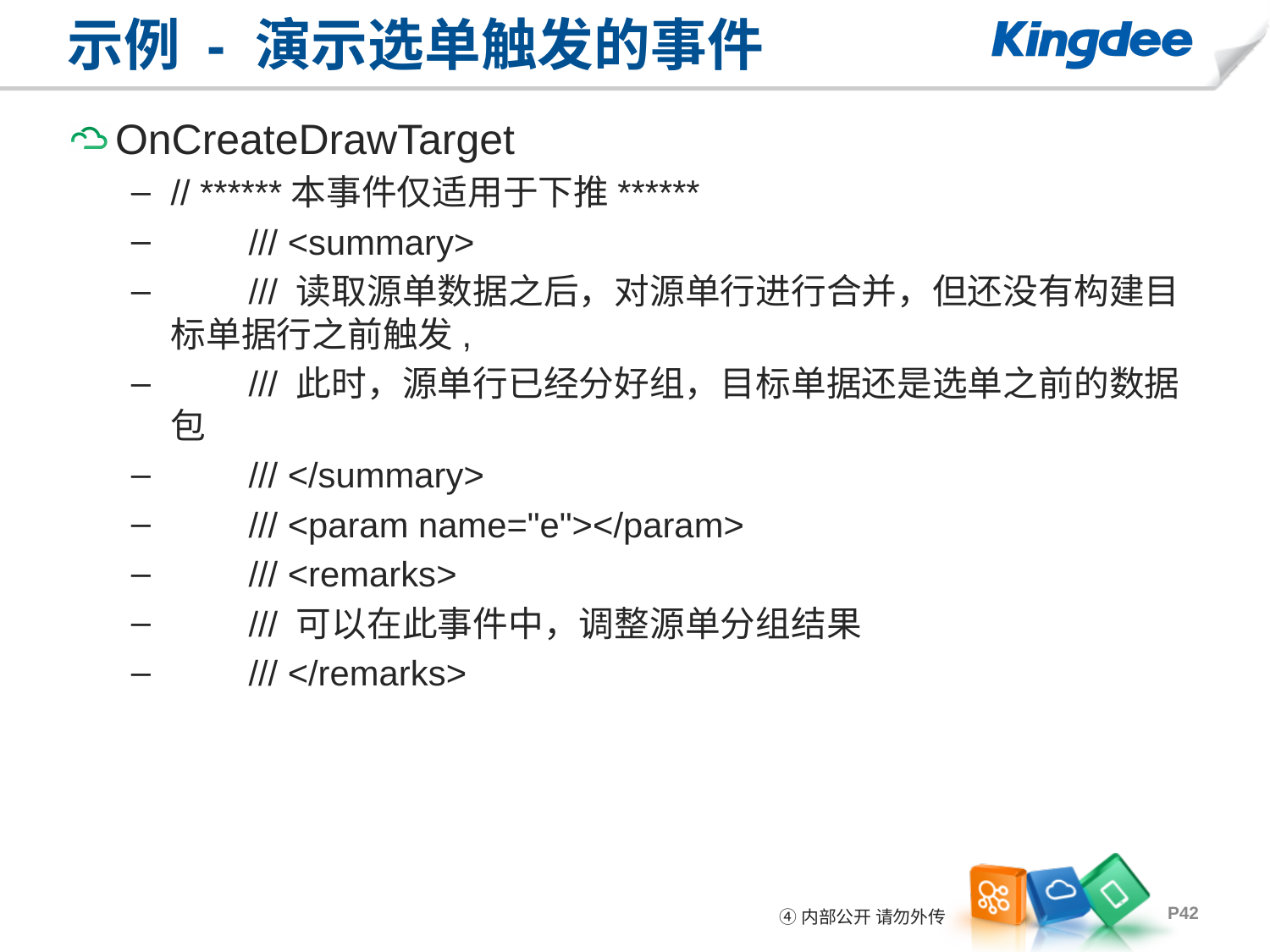

# 示例 - 演示选单触发的事件
OnCreateDrawTarget
// ******本事件仅适用于下推******
        /// <summary>
        /// 读取源单数据之后，对源单行进行合并，但还没有构建目标单据行之前触发,
        /// 此时，源单行已经分好组，目标单据还是选单之前的数据包
        /// </summary>
        /// <param name="e"></param>
        /// <remarks>
        /// 可以在此事件中，调整源单分组结果
        /// </remarks>